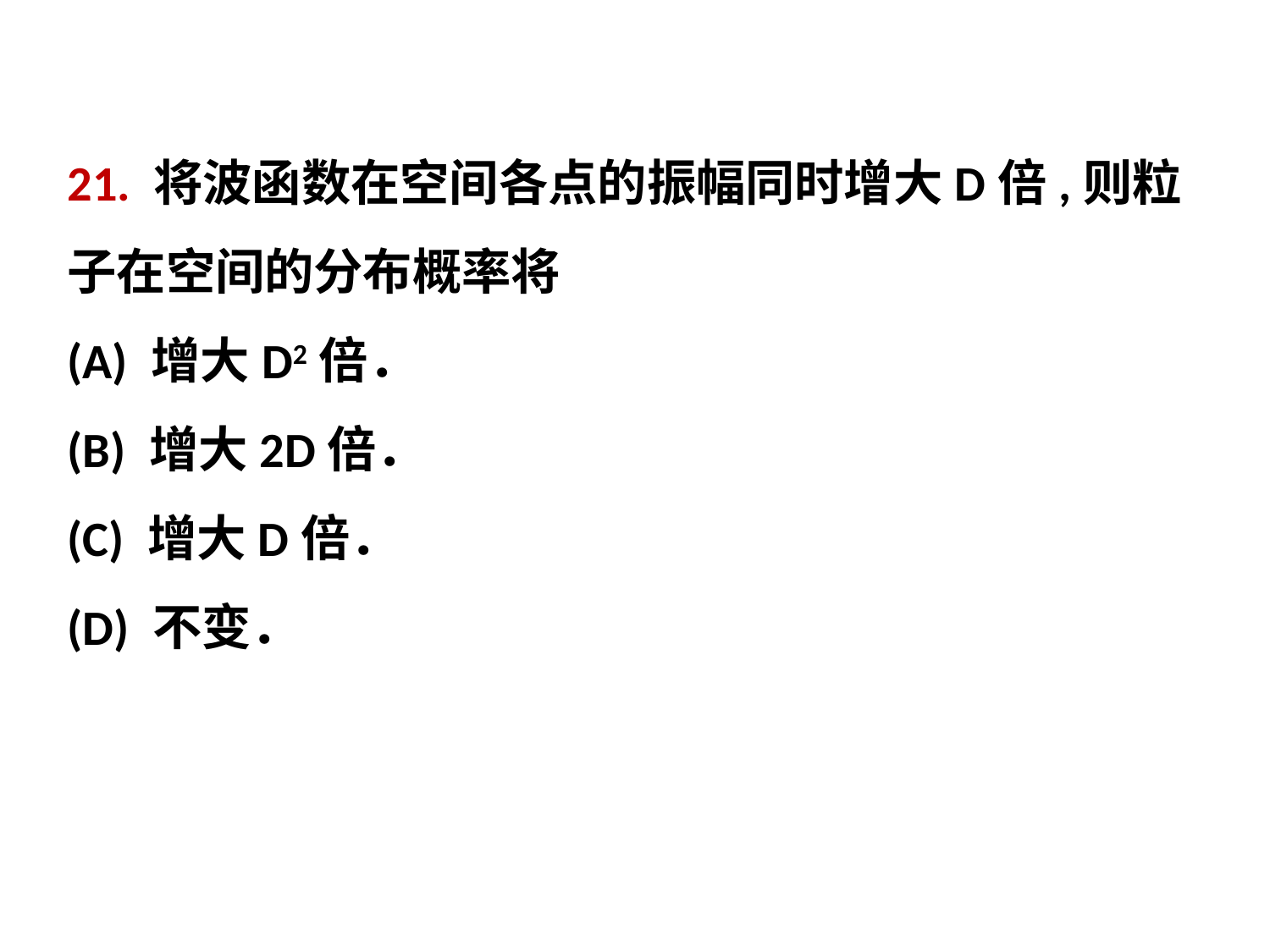

21. 将波函数在空间各点的振幅同时增大D倍,则粒子在空间的分布概率将
(A) 增大D2倍．
(B) 增大2D倍．
(C) 增大D倍．
(D) 不变．